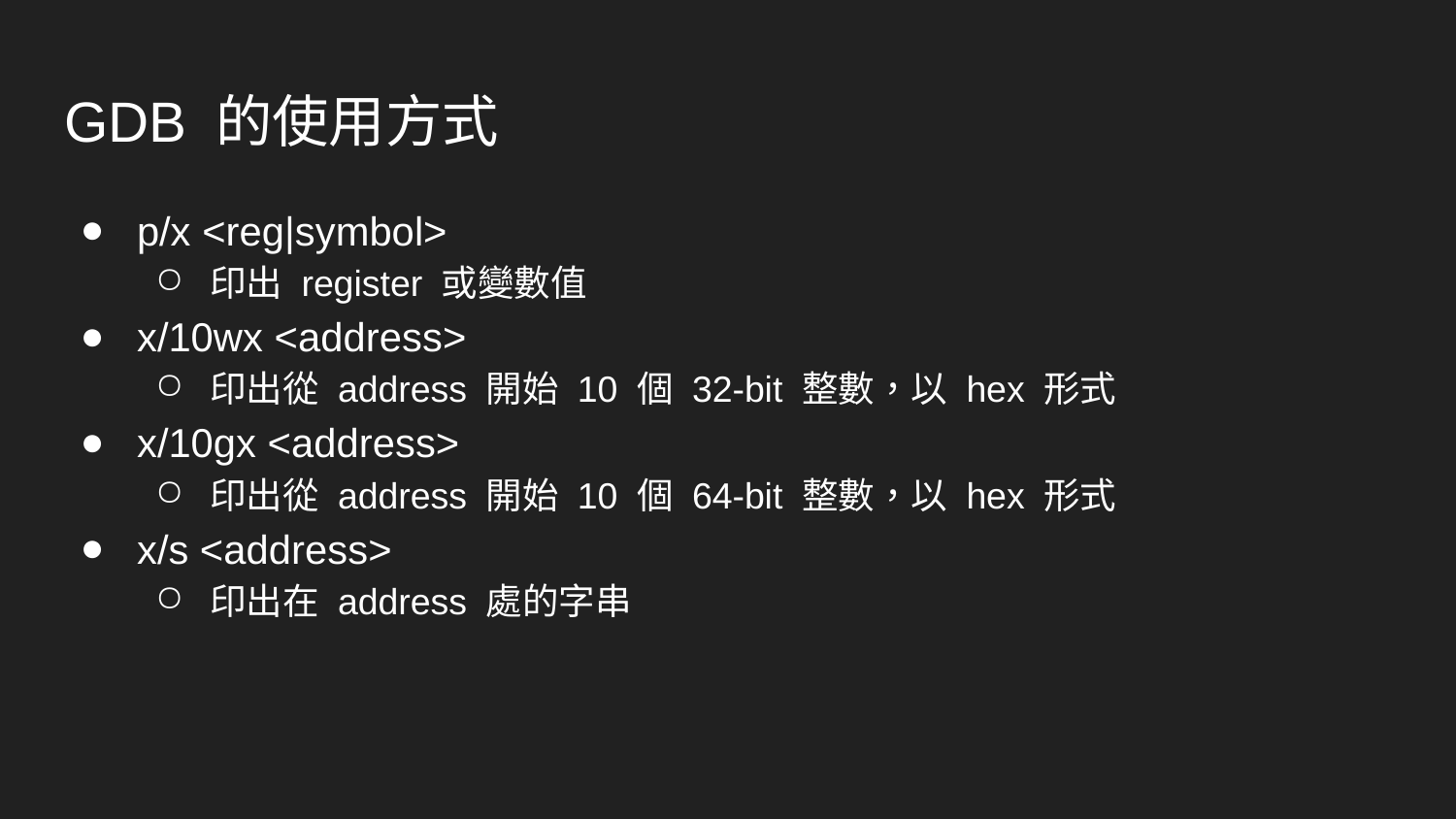

# GDB 的使用方式
p/x <reg|symbol>
印出 register 或變數值
x/10wx <address>
印出從 address 開始 10 個 32-bit 整數，以 hex 形式
x/10gx <address>
印出從 address 開始 10 個 64-bit 整數，以 hex 形式
x/s <address>
印出在 address 處的字串